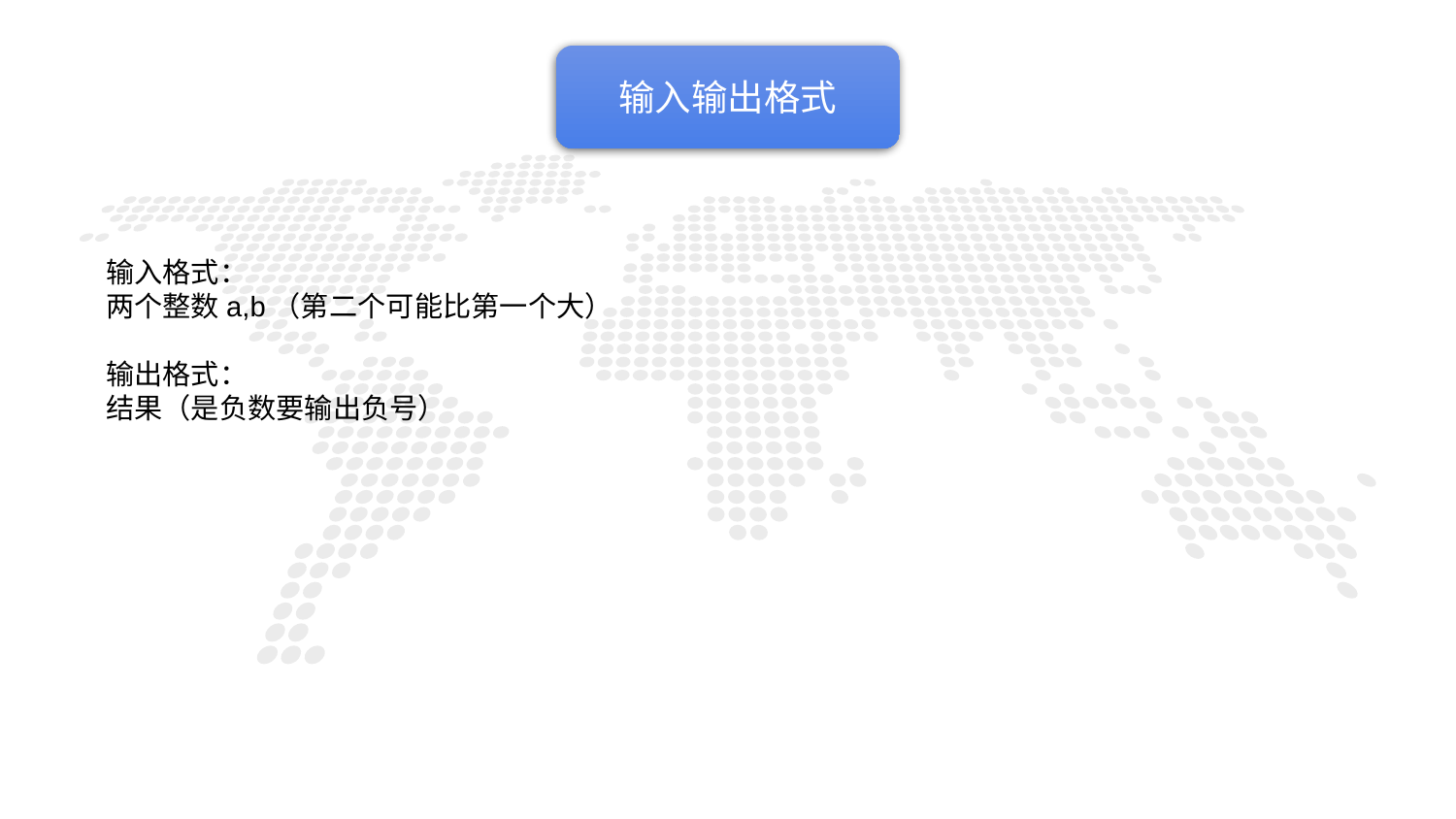

输入输出格式
输入格式：
两个整数a,b（第二个可能比第一个大）

输出格式：
结果（是负数要输出负号）